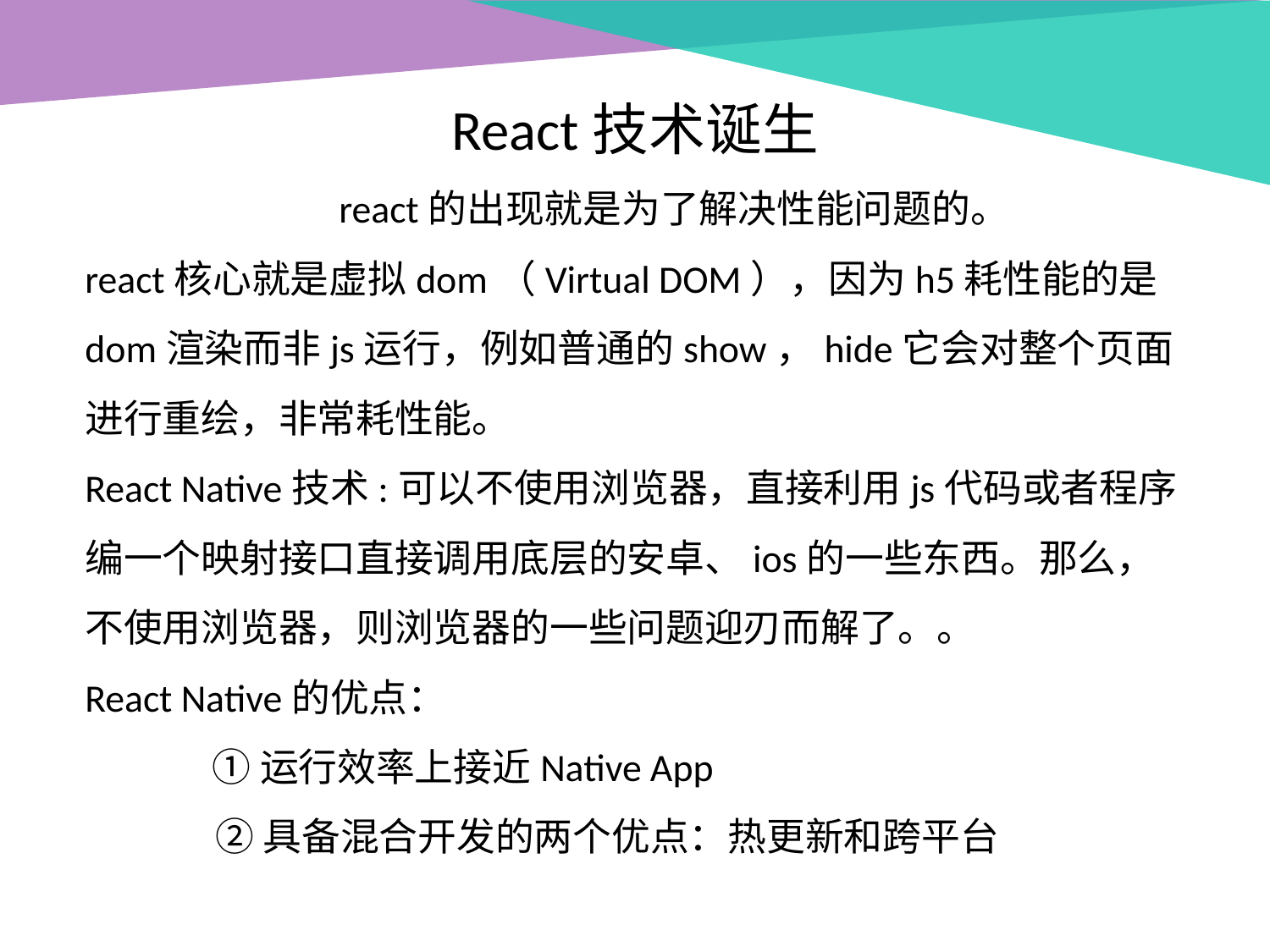

React技术诞生
   		react的出现就是为了解决性能问题的。
react核心就是虚拟dom（Virtual DOM），因为h5耗性能的是dom渲染而非js运行，例如普通的show，hide它会对整个页面进行重绘，非常耗性能。
React Native技术:可以不使用浏览器，直接利用js代码或者程序编一个映射接口直接调用底层的安卓、ios的一些东西。那么，不使用浏览器，则浏览器的一些问题迎刃而解了。。
React Native的优点：
	①运行效率上接近Native App
               ②具备混合开发的两个优点：热更新和跨平台